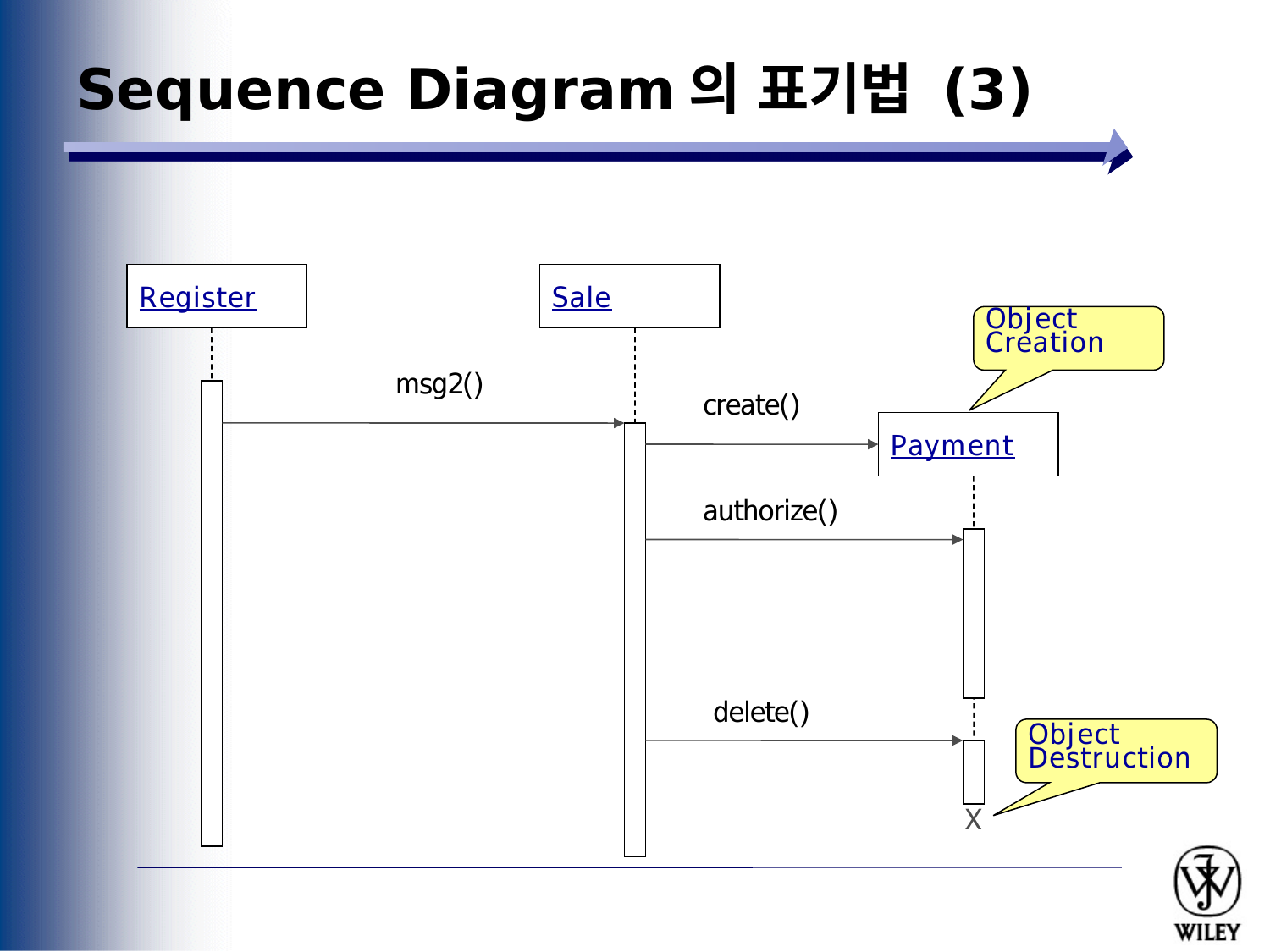

# Sequence Diagram의 표기법 (3)
Register
Sale
Object
Creation

msg2()

create()
Payment

authorize()

delete()

Object
Destruction

X